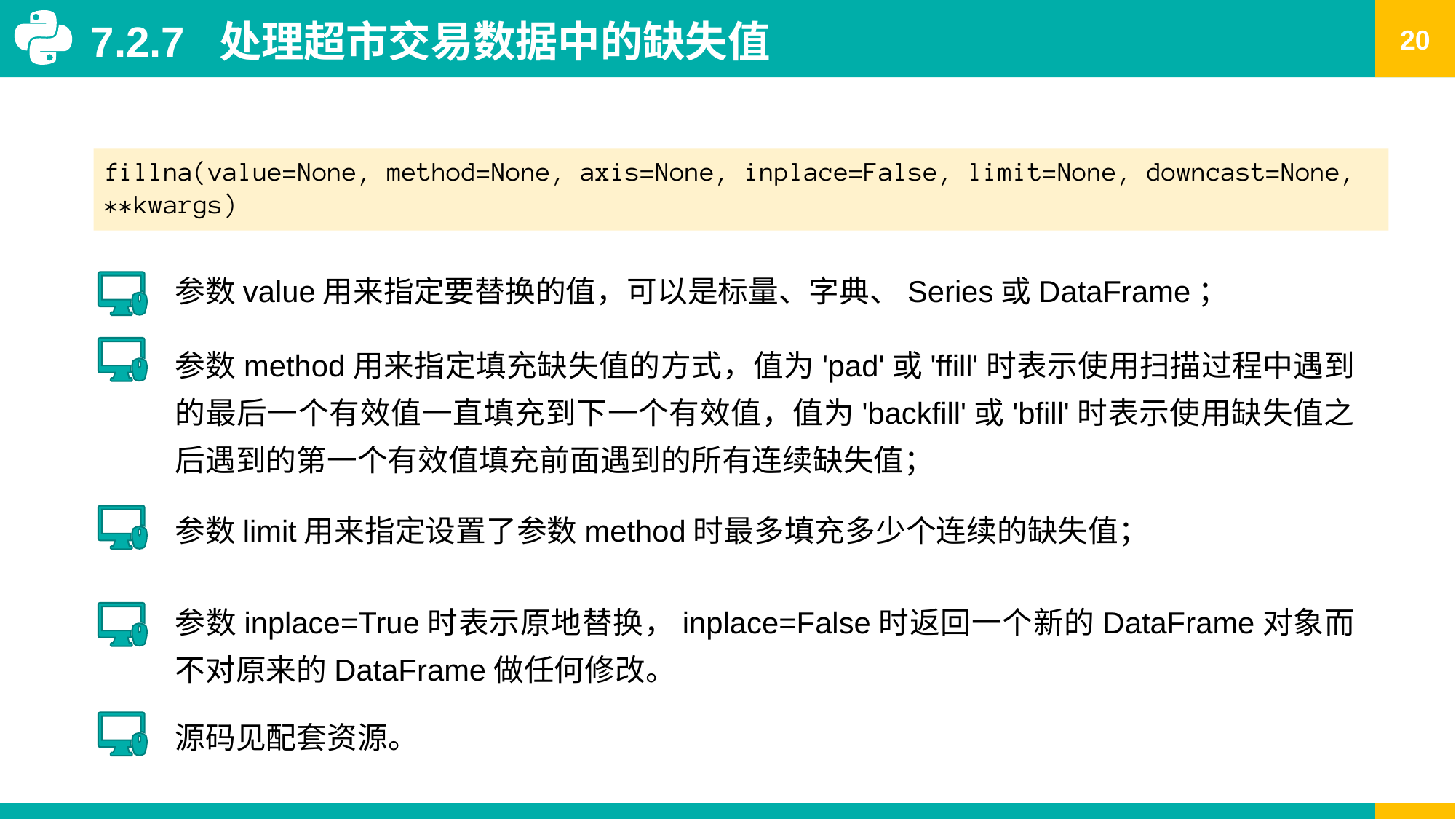

7.2.7  处理超市交易数据中的缺失值
fillna(value=None, method=None, axis=None, inplace=False, limit=None, downcast=None, **kwargs)
参数value用来指定要替换的值，可以是标量、字典、Series或DataFrame；

参数method用来指定填充缺失值的方式，值为'pad'或'ffill'时表示使用扫描过程中遇到的最后一个有效值一直填充到下一个有效值，值为'backfill'或'bfill'时表示使用缺失值之后遇到的第一个有效值填充前面遇到的所有连续缺失值；

参数limit用来指定设置了参数method时最多填充多少个连续的缺失值；

参数inplace=True时表示原地替换，inplace=False时返回一个新的DataFrame对象而不对原来的DataFrame做任何修改。

源码见配套资源。